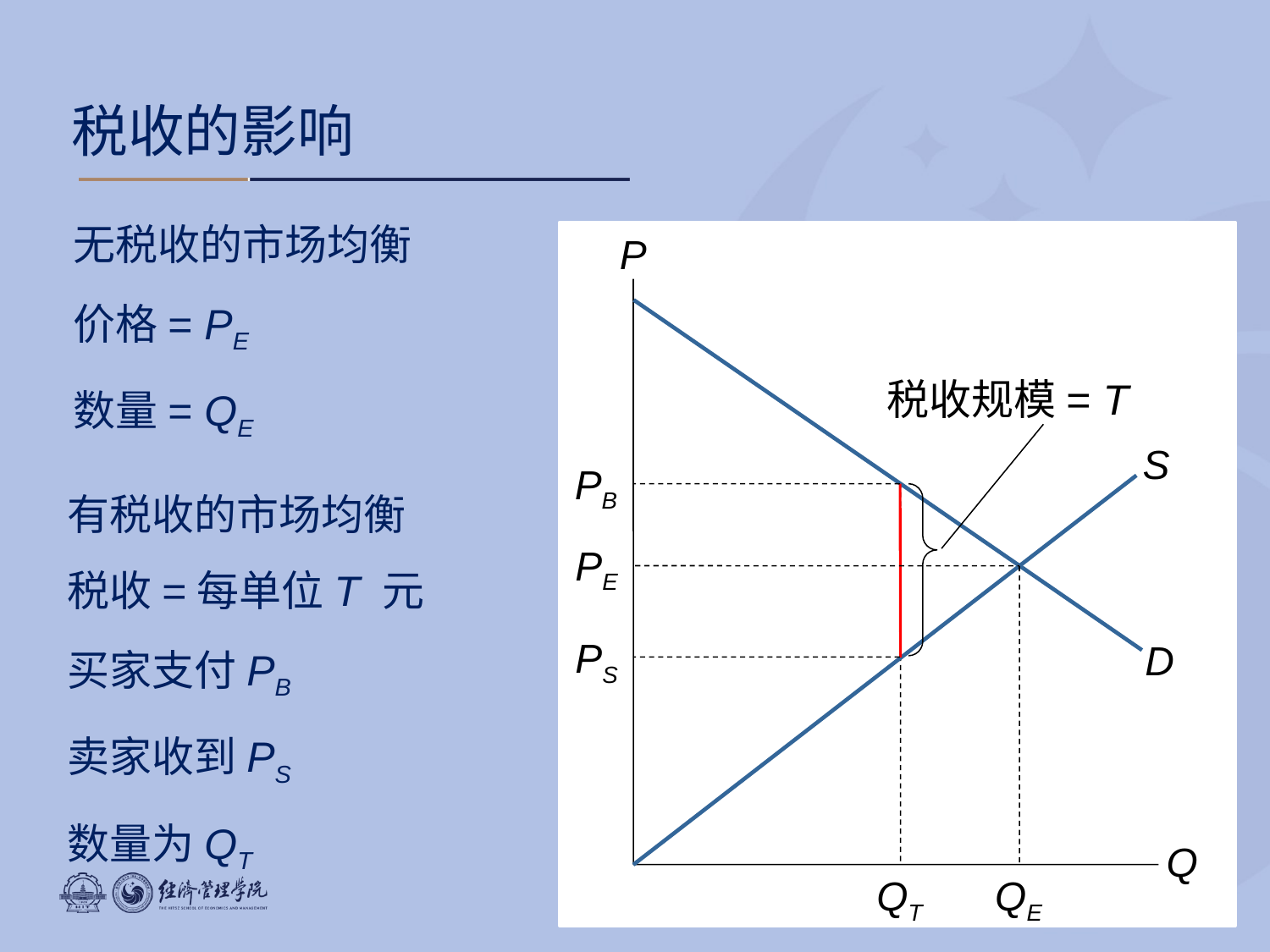

税收的影响
无税收的市场均衡
价格= PE
数量= QE

P

Q

D
S

税收规模= T

PB

有税收的市场均衡
税收=每单位T 元
买家支付PB
卖家收到PS
数量为QT

QT

PE

QE
PS